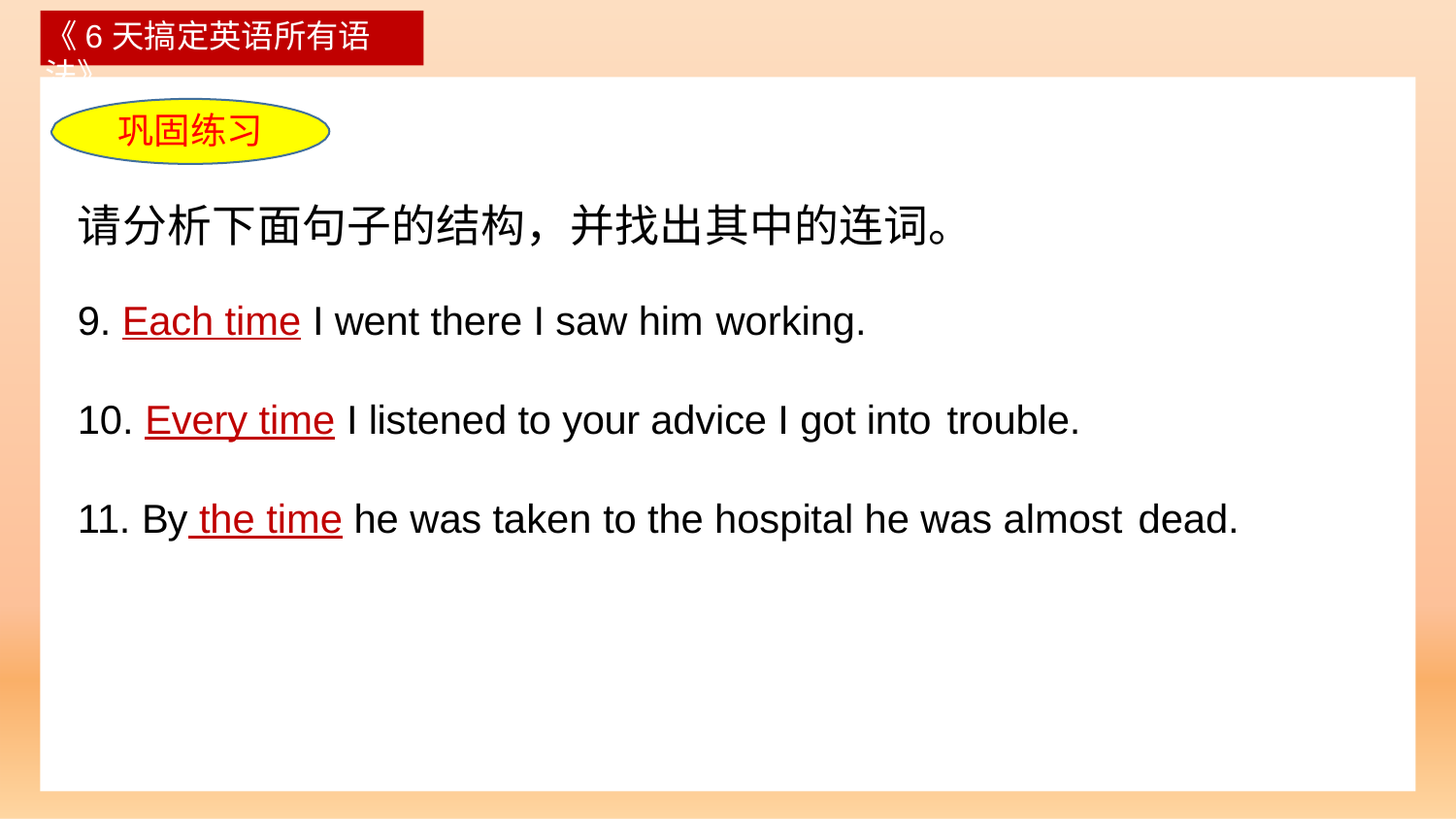

《6天搞定英语所有语法》

巩固练习
# 请分析下面句子的结构，并找出其中的连词。
Each time I went there I saw him working.

Every time I listened to your advice I got into trouble.

By the time he was taken to the hospital he was almost dead.